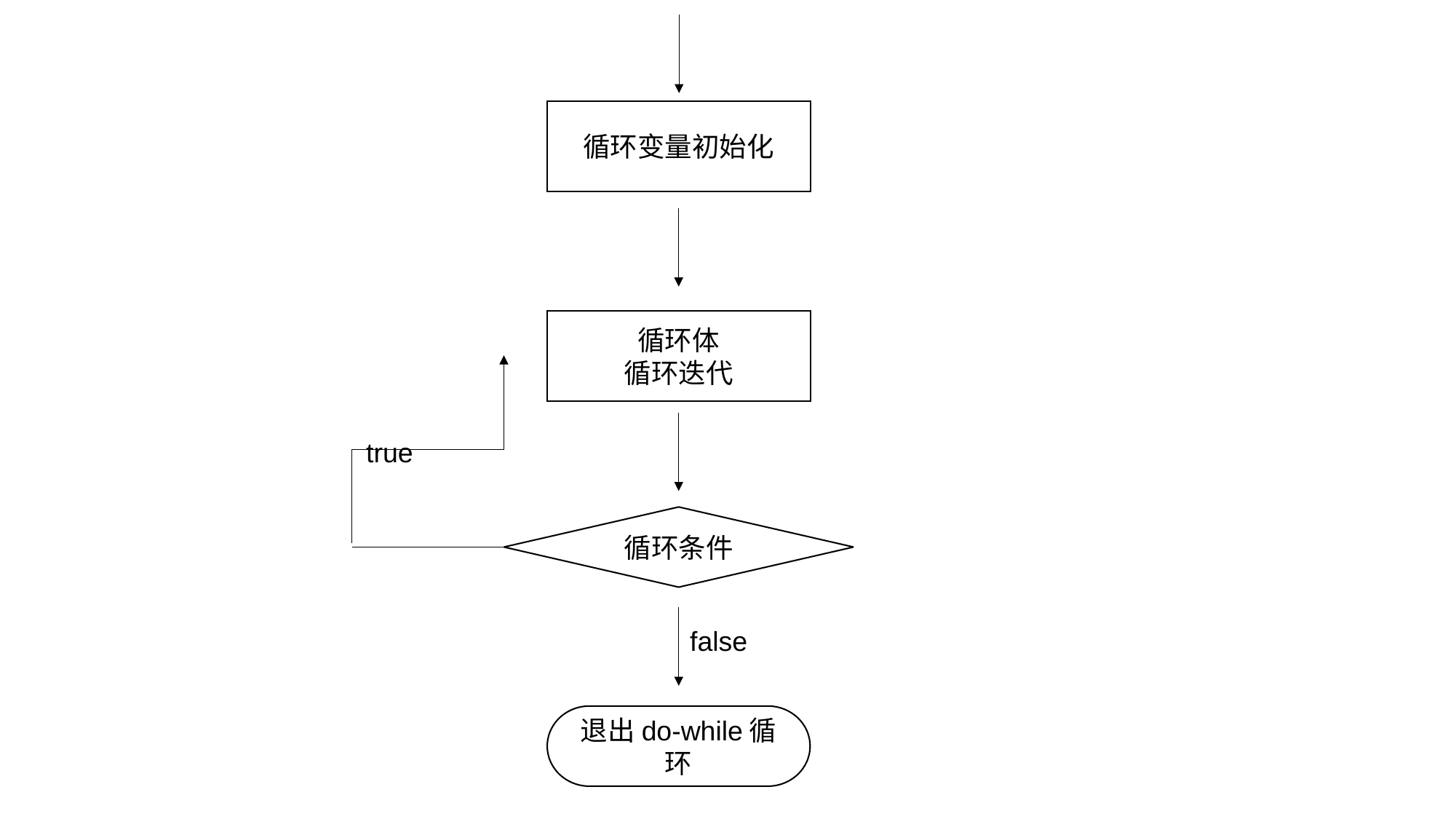

循环变量初始化
循环体
循环迭代
true
循环条件
false
退出do-while循环